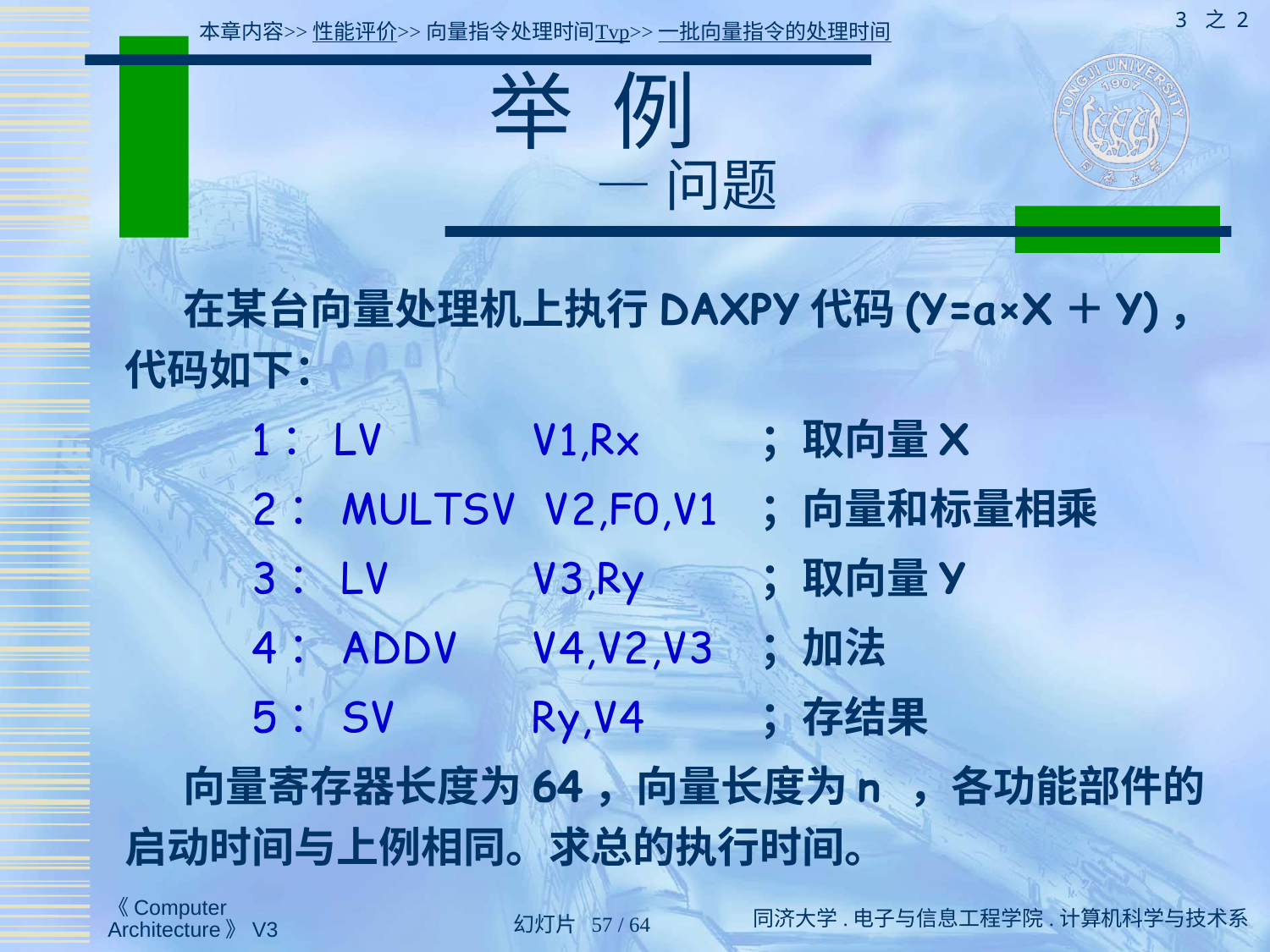

3 之 2
本章内容>>性能评价>>向量指令处理时间Tvp>>一批向量指令的处理时间
# 举  例 — 问题
     在某台向量处理机上执行DAXPY代码(Y=a×X＋Y)，代码如下：
	1：LV    	  V1,Rx	；取向量X
	2：MULTSV  V2,F0,V1	；向量和标量相乘
	3：LV    	  V3,Ry	；取向量Y
	4：ADDV  	  V4,V2,V3	；加法
	5：SV    	  Ry,V4	；存结果
     向量寄存器长度为64，向量长度为n ，各功能部件的启动时间与上例相同。求总的执行时间。